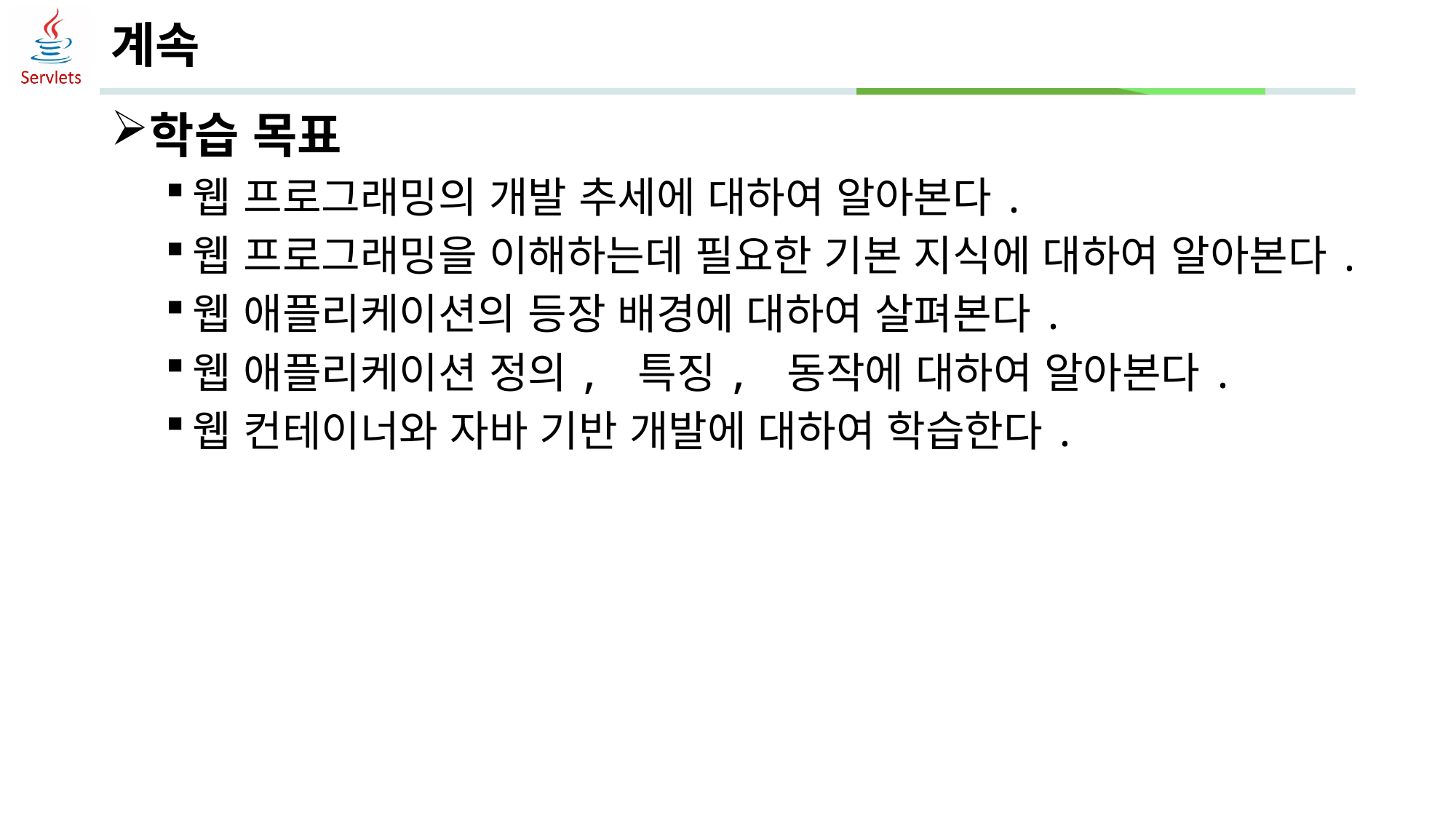

# 계속
학습 목표
웹 프로그래밍의 개발 추세에 대하여 알아본다.
웹 프로그래밍을 이해하는데 필요한 기본 지식에 대하여 알아본다.
웹 애플리케이션의 등장 배경에 대하여 살펴본다.
웹 애플리케이션 정의, 특징, 동작에 대하여 알아본다.
웹 컨테이너와 자바 기반 개발에 대하여 학습한다.